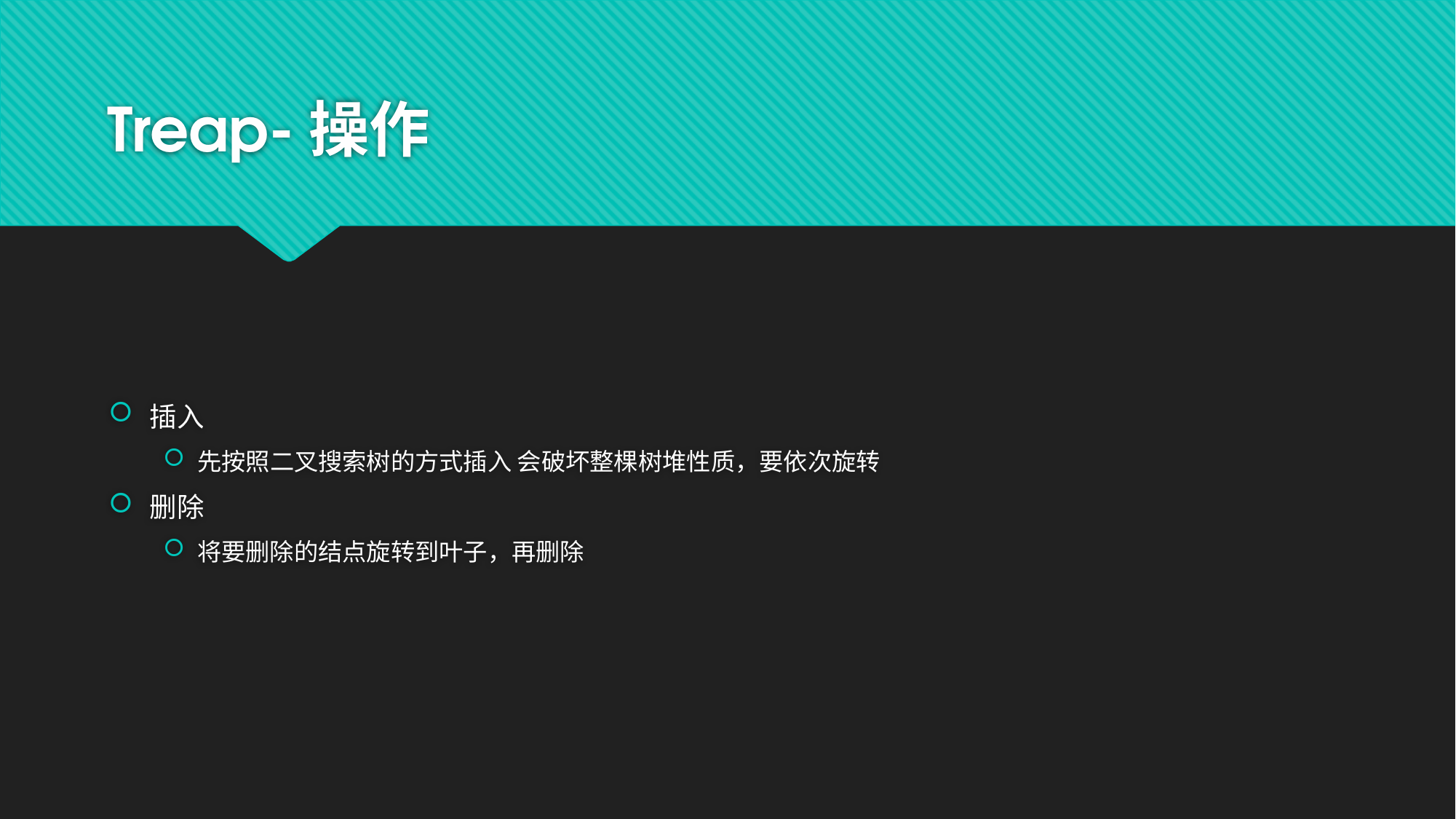

# Treap-操作
插入
先按照二叉搜索树的方式插入 会破坏整棵树堆性质，要依次旋转
删除
将要删除的结点旋转到叶子，再删除